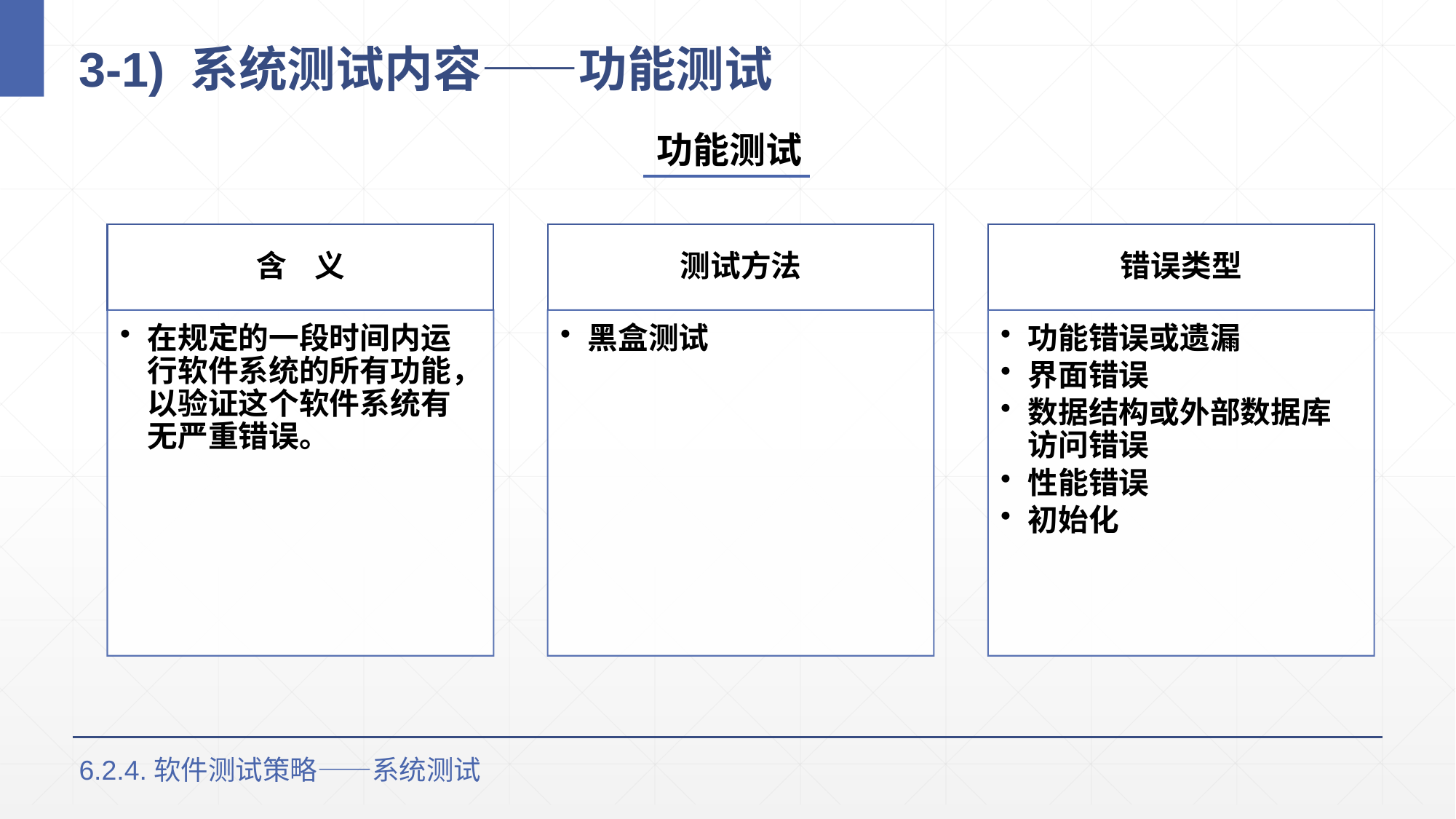

# 3-1) 系统测试内容——功能测试
功能测试
含    义
在规定的一段时间内运行软件系统的所有功能，以验证这个软件系统有无严重错误。
测试方法
黑盒测试
错误类型
功能错误或遗漏
界面错误
数据结构或外部数据库访问错误
性能错误
初始化
6.2.4.软件测试策略——系统测试